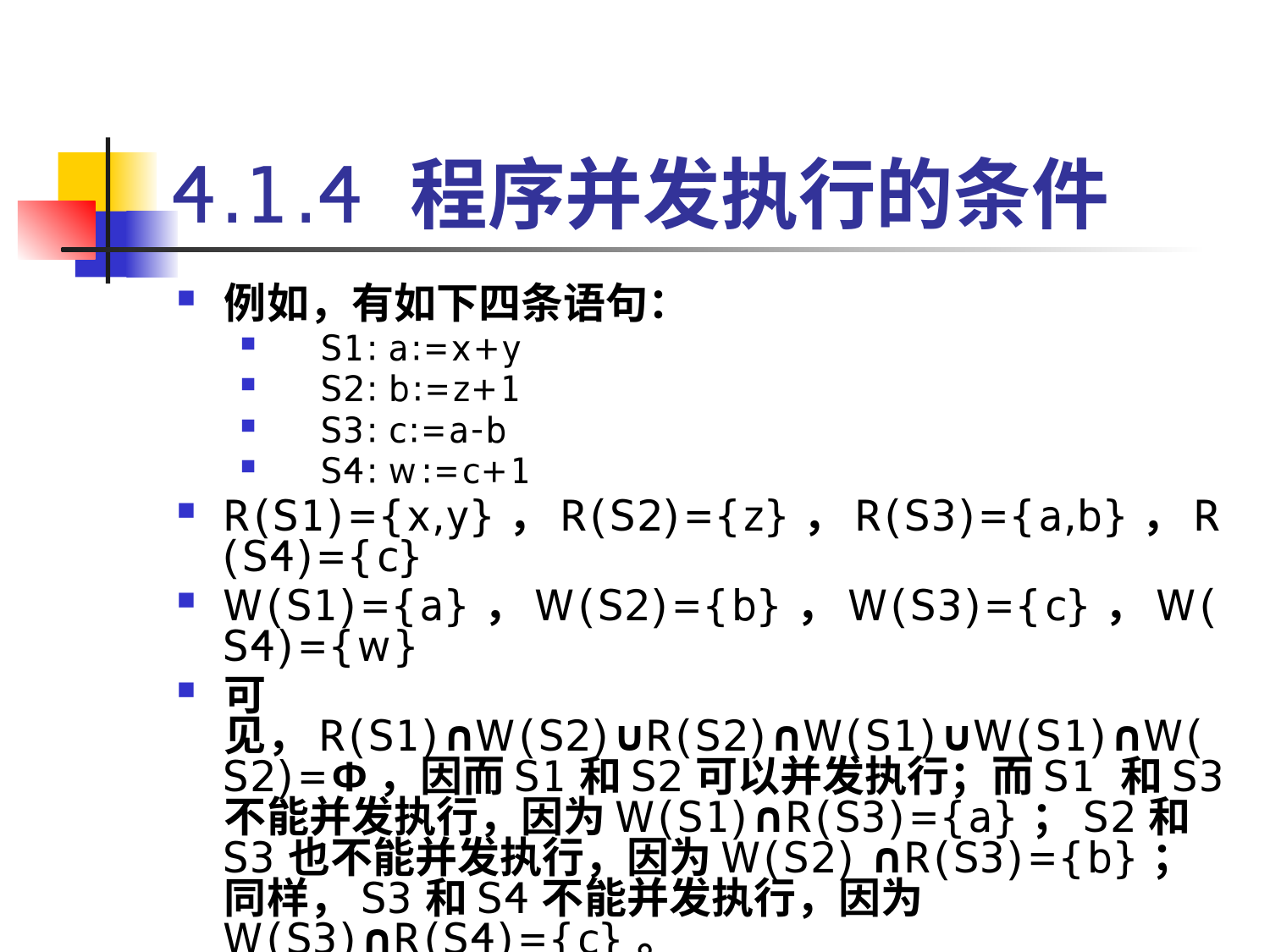

# 4.1.4 程序并发执行的条件
例如，有如下四条语句：
    S1: a:=x+y
    S2: b:=z+1
    S3: c:=a-b
    S4: w:=c+1
R(S1)={x,y}，R(S2)={z}，R(S3)={a,b}，R(S4)={c}
W(S1)={a}，W(S2)={b}，W(S3)={c}，W(S4)={w}
可见，R(S1)∩W(S2)∪R(S2)∩W(S1)∪W(S1)∩W(S2)=Φ，因而S1和S2可以并发执行；而S1 和S3不能并发执行，因为W(S1)∩R(S3)={a}；S2和S3也不能并发执行，因为W(S2) ∩R(S3)={b}；同样，S3和S4不能并发执行，因为W(S3)∩R(S4)={c}。